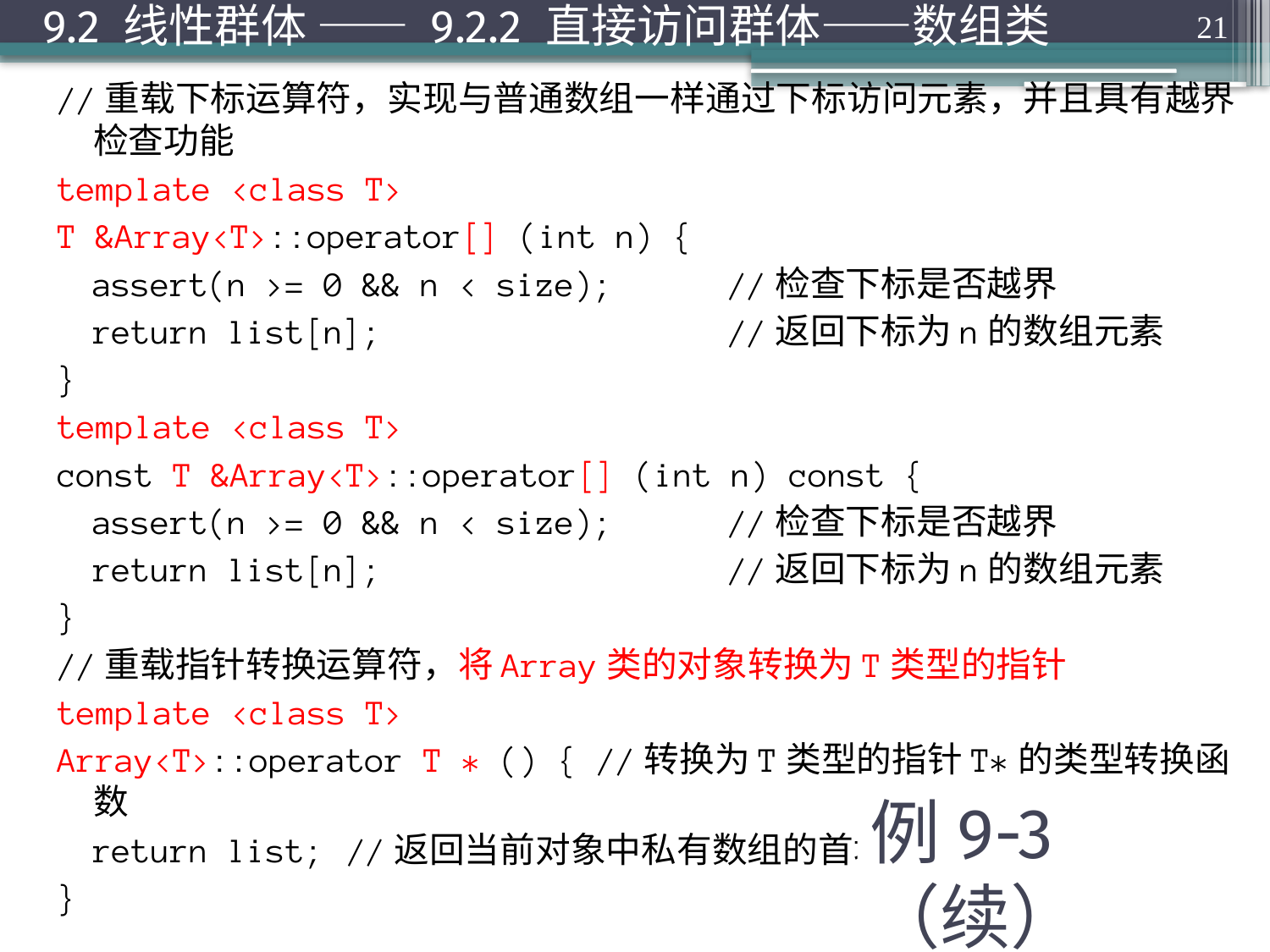

9.2 线性群体 —— 9.2.2 直接访问群体——数组类
21
//重载下标运算符，实现与普通数组一样通过下标访问元素，并且具有越界检查功能
template <class T>
T &Array<T>::operator[] (int n) {
	assert(n >= 0 && n < size);	//检查下标是否越界
	return list[n];			//返回下标为n的数组元素
}
template <class T>
const T &Array<T>::operator[] (int n) const {
	assert(n >= 0 && n < size);	//检查下标是否越界
	return list[n];			//返回下标为n的数组元素
}
//重载指针转换运算符，将Array类的对象转换为T类型的指针
template <class T>
Array<T>::operator T * () { //转换为T类型的指针T*的类型转换函数
	return list;	//返回当前对象中私有数组的首地址
}

# 例9-3（续）